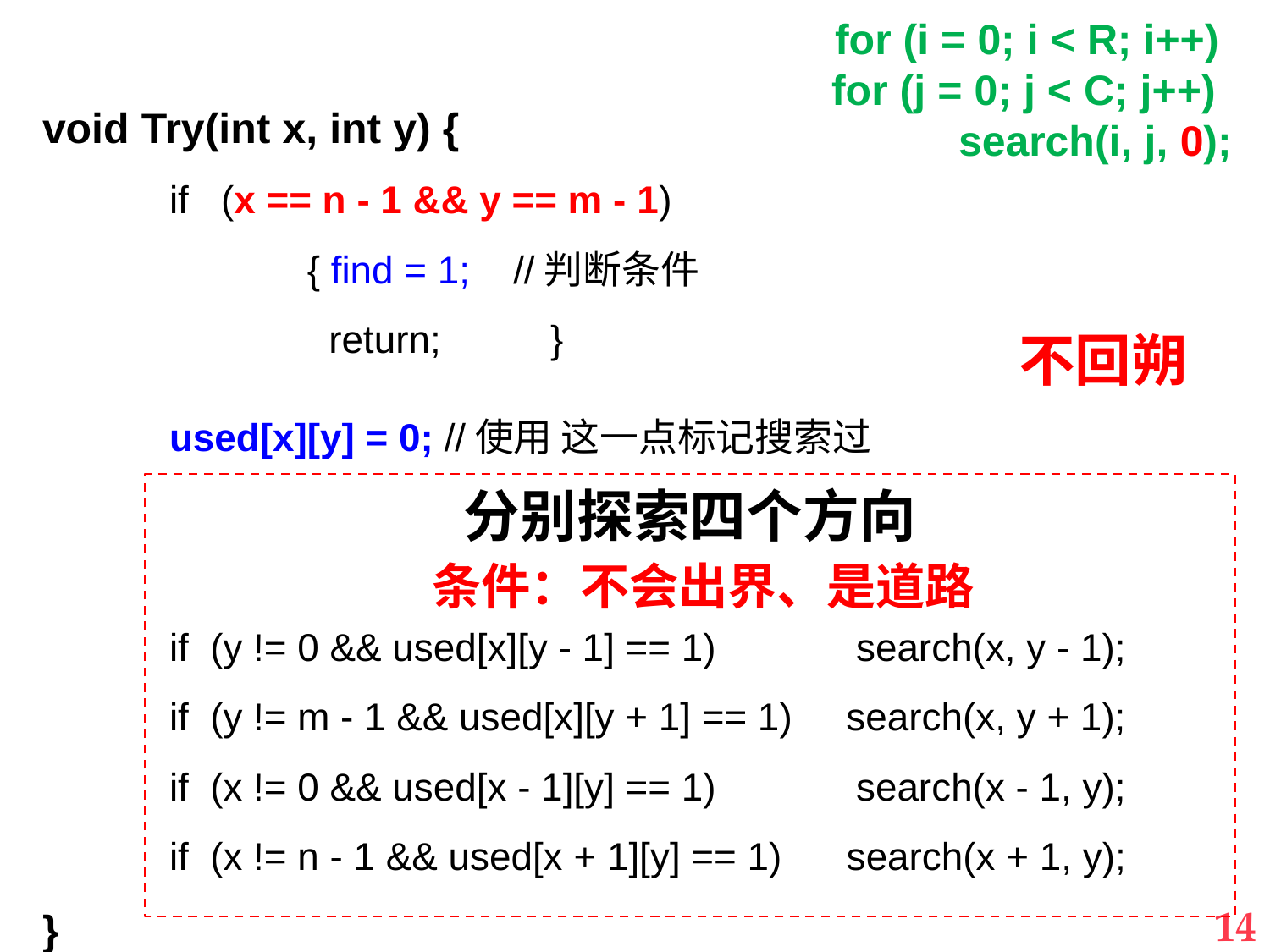

for (i = 0; i < R; i++)
		for (j = 0; j < C; j++)
			search(i, j, 0);
void Try(int x, int y) {
	if   (x == n - 1 && y == m - 1)
		 { find = 1;    //判断条件
		   return;  	}

	used[x][y] = 0; //使用 这一点标记搜索过

	if  (y != 0 && used[x][y - 1] == 1)             search(x, y - 1);
	if  (y != m - 1 && used[x][y + 1] == 1)     search(x, y + 1);
	if  (x != 0 && used[x - 1][y] == 1)             search(x - 1, y);
	if  (x != n - 1 && used[x + 1][y] == 1)      search(x + 1, y);
}
不回朔
分别探索四个方向
 条件：不会出界、是道路